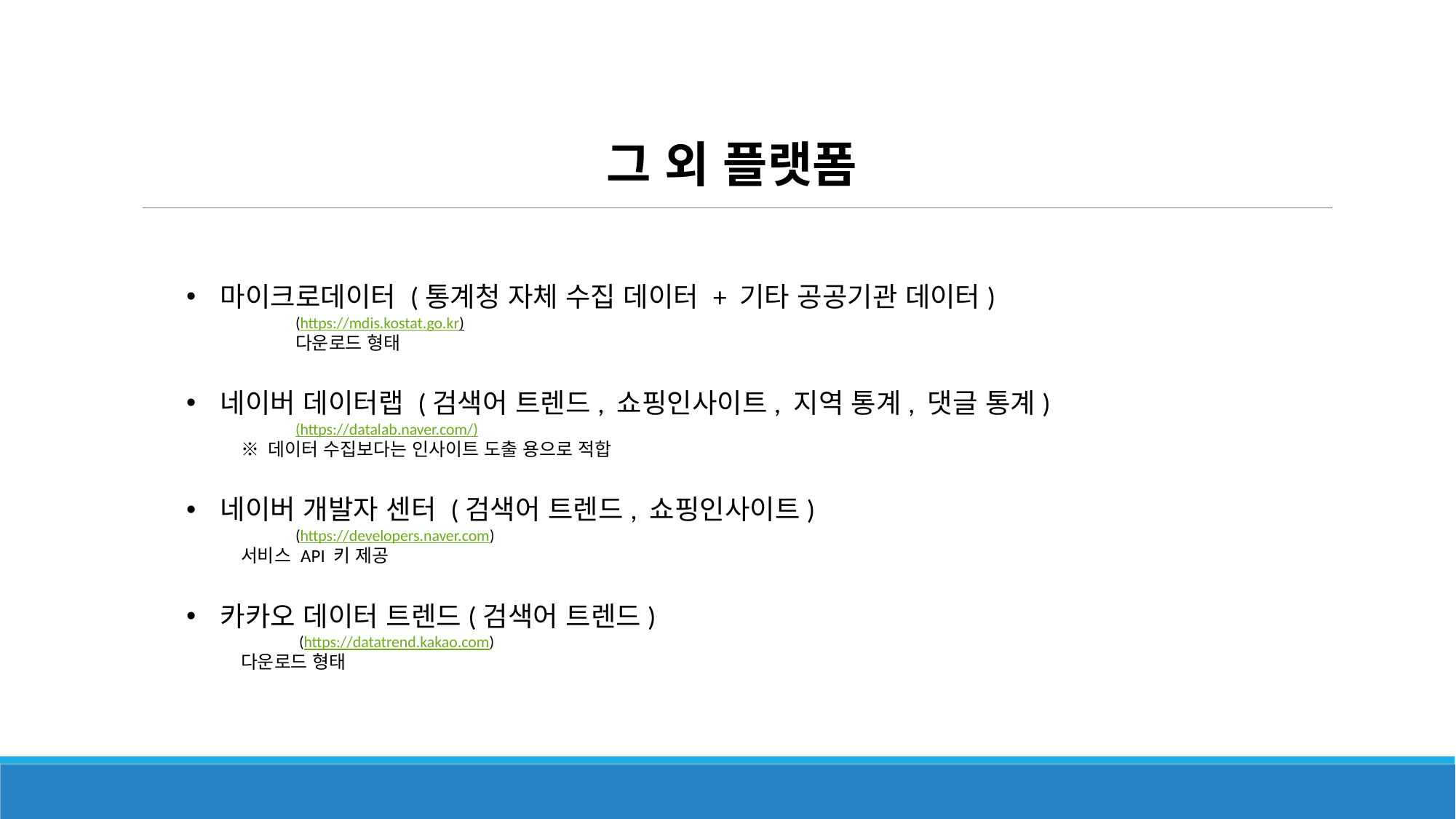

그 외 플랫폼
마이크로데이터 (통계청 자체 수집 데이터 + 기타 공공기관 데이터)
	(https://mdis.kostat.go.kr)
	다운로드 형태
네이버 데이터랩 (검색어 트렌드, 쇼핑인사이트, 지역 통계, 댓글 통계)
	(https://datalab.naver.com/)
※ 데이터 수집보다는 인사이트 도출 용으로 적합
네이버 개발자 센터 (검색어 트렌드, 쇼핑인사이트)
	(https://developers.naver.com)
서비스 API 키 제공
카카오 데이터 트렌드(검색어 트렌드)
	 (https://datatrend.kakao.com)
다운로드 형태